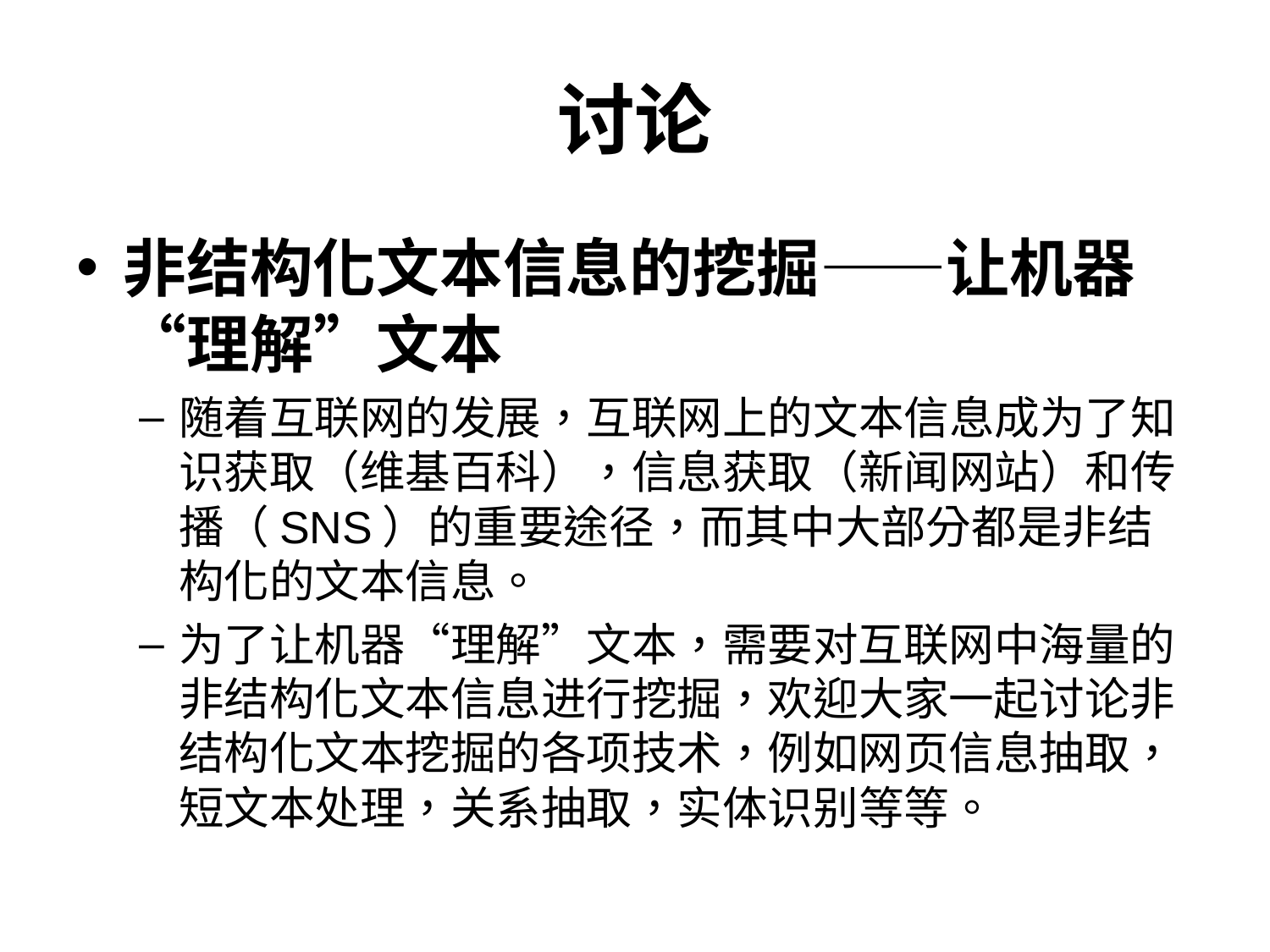

# 讨论
非结构化文本信息的挖掘——让机器“理解”文本
随着互联网的发展，互联网上的文本信息成为了知识获取（维基百科），信息获取（新闻网站）和传播（SNS）的重要途径，而其中大部分都是非结构化的文本信息。
为了让机器“理解”文本，需要对互联网中海量的非结构化文本信息进行挖掘，欢迎大家一起讨论非结构化文本挖掘的各项技术，例如网页信息抽取，短文本处理，关系抽取，实体识别等等。